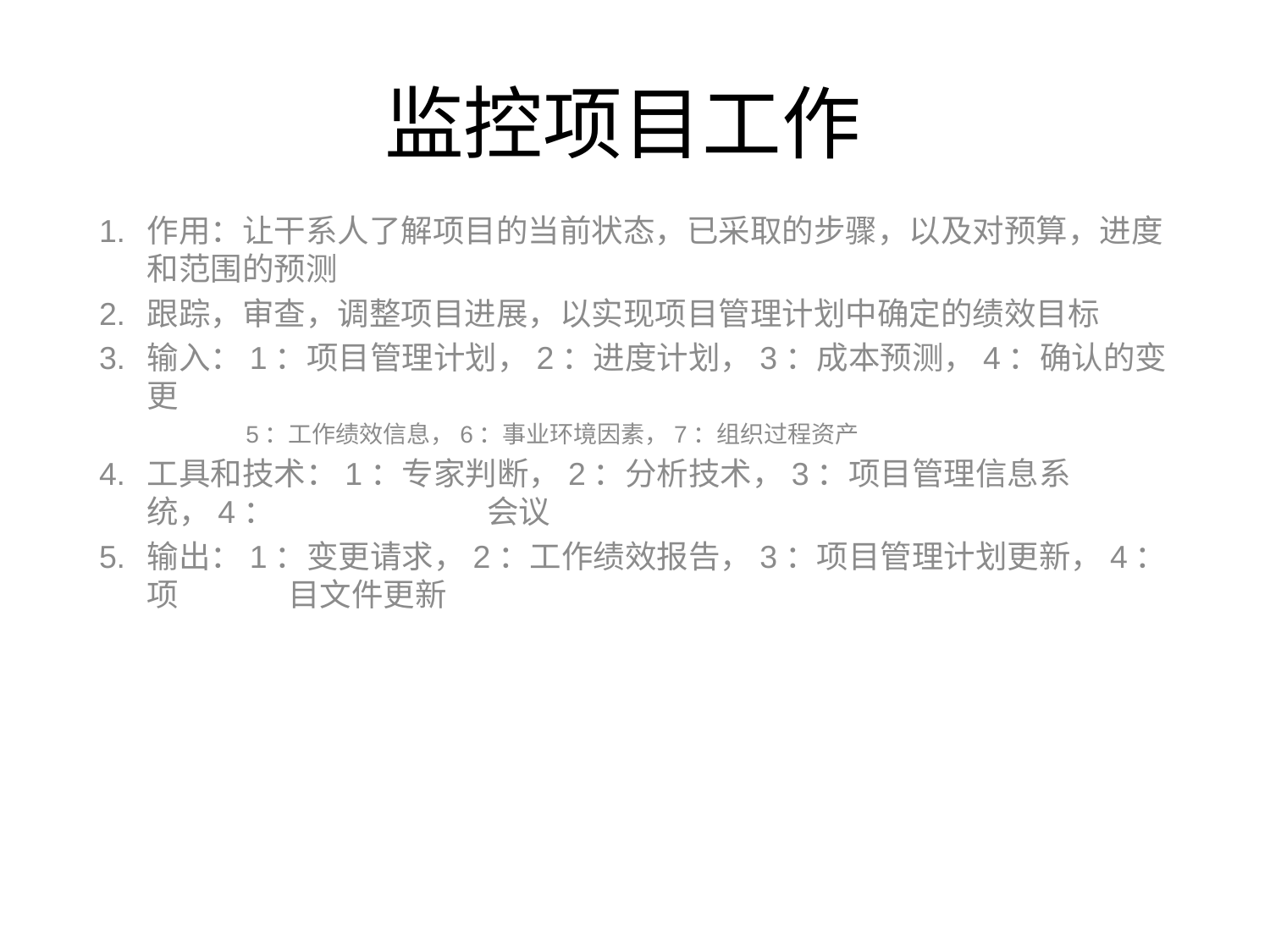

# 监控项目工作
作用：让干系人了解项目的当前状态，已采取的步骤，以及对预算，进度和范围的预测
跟踪，审查，调整项目进展，以实现项目管理计划中确定的绩效目标
输入：1：项目管理计划，2：进度计划，3：成本预测，4：确认的变更
   5：工作绩效信息，6：事业环境因素，7：组织过程资产
工具和技术：1：专家判断，2：分析技术，3：项目管理信息系统，4：	            会议
输出：1：变更请求，2：工作绩效报告，3：项目管理计划更新，4：项         	  目文件更新